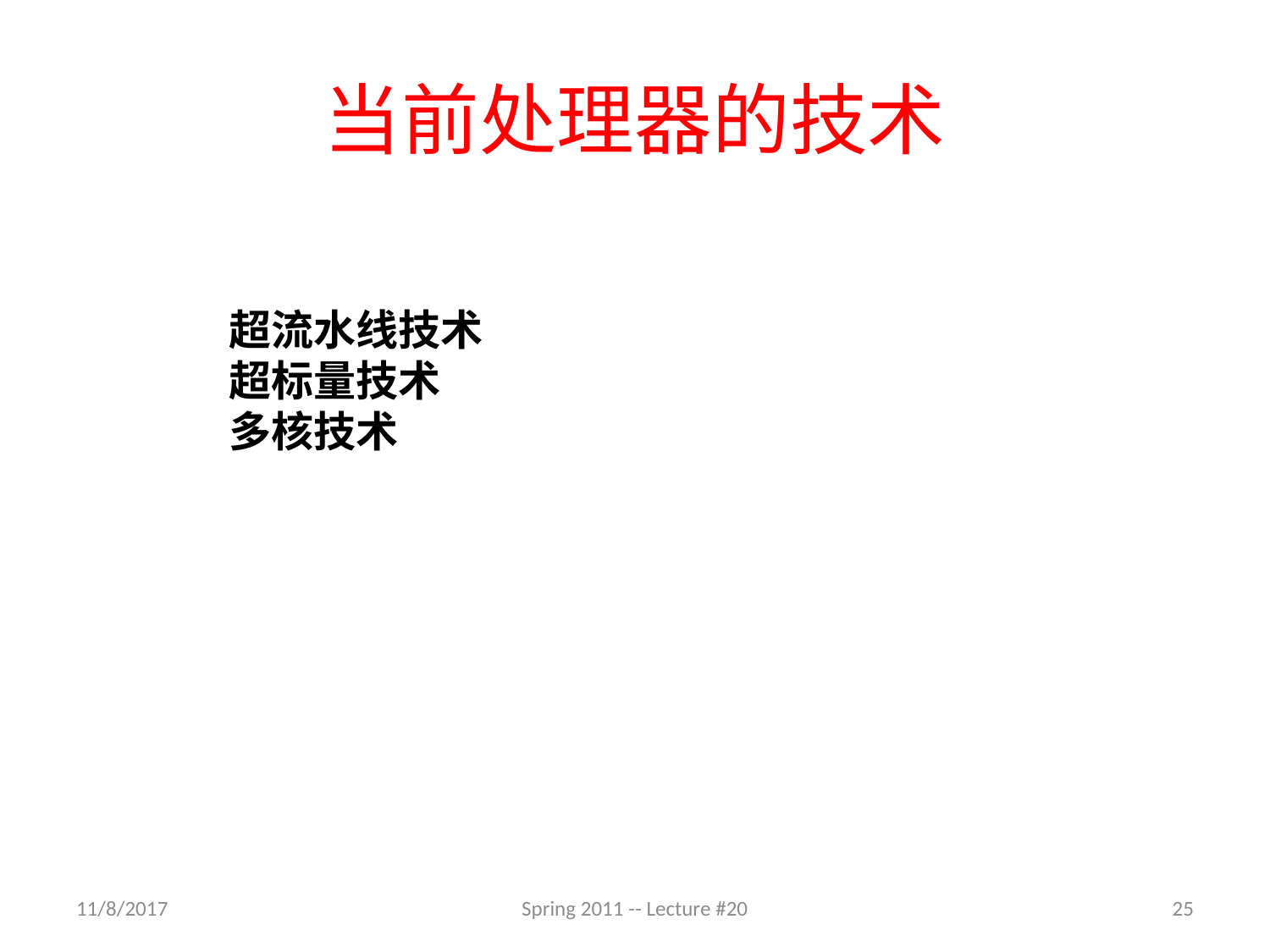

# 当前处理器的技术

超流水线技术
超标量技术
多核技术

11/8/2017
Spring 2011 -- Lecture #20
25